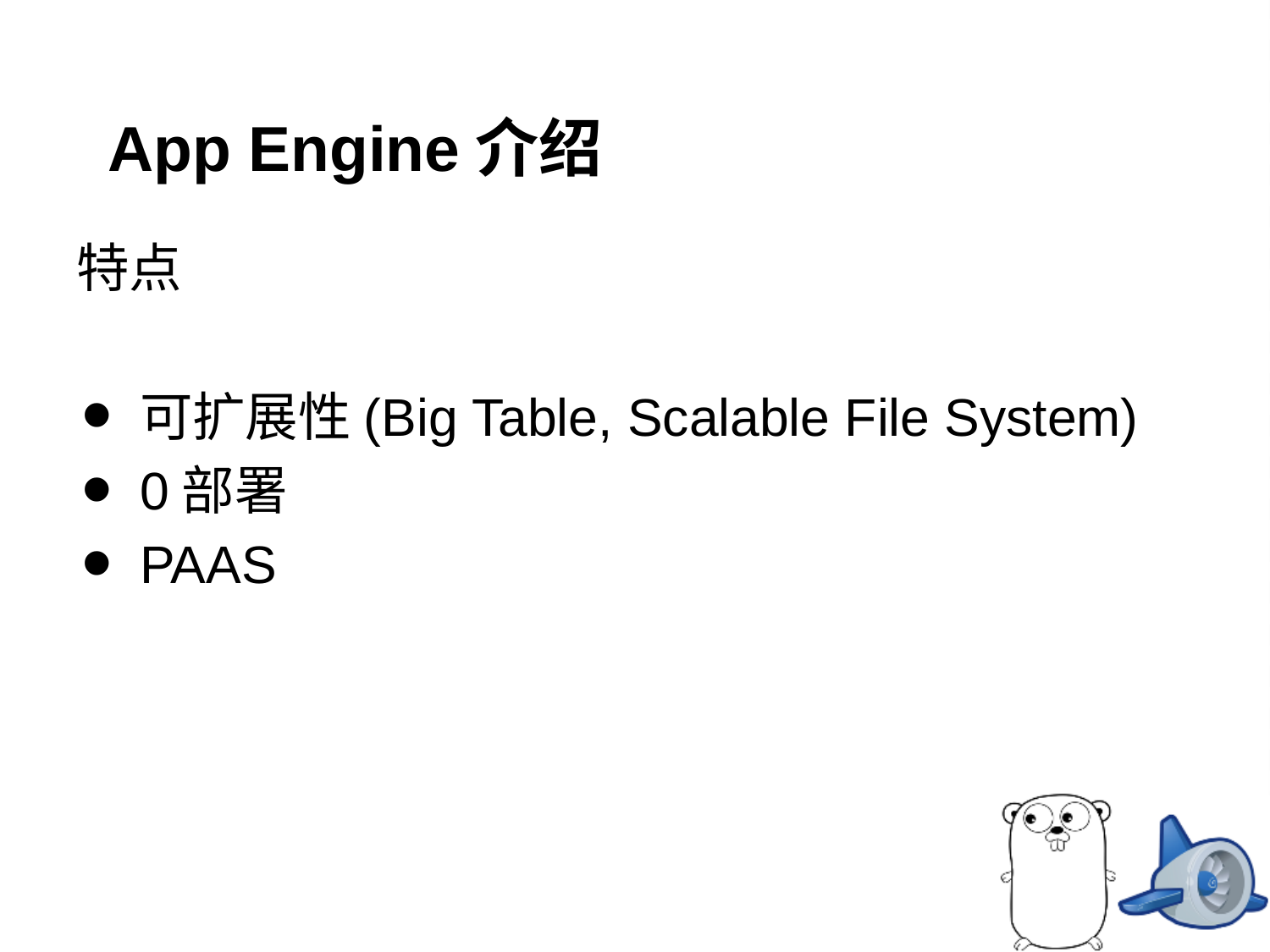

# App Engine介绍
特点

可扩展性(Big Table, Scalable File System)
0部署
PAAS